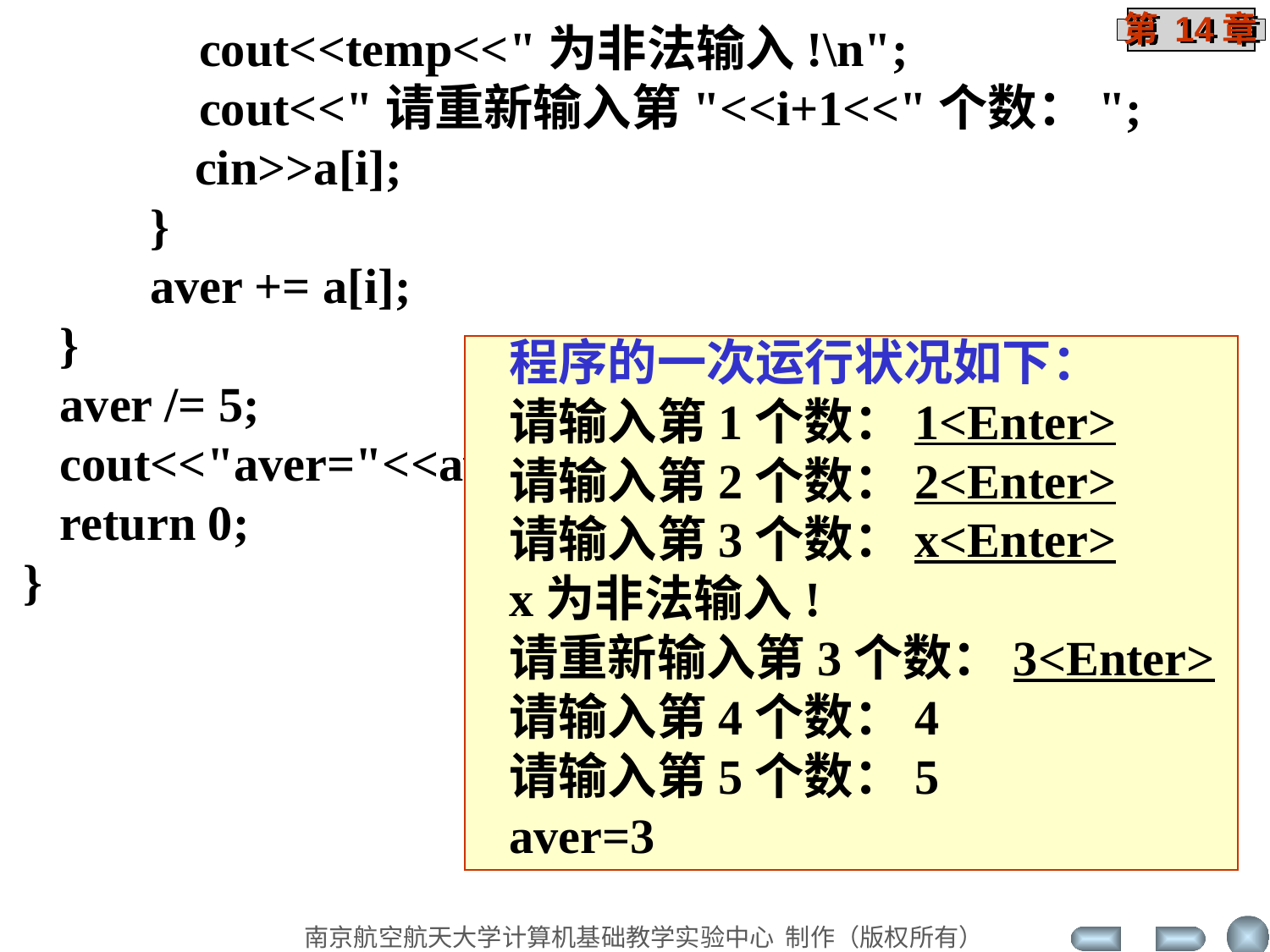

cout<<temp<<"为非法输入!\n";
	    cout<<"请重新输入第"<<i+1<<"个数：";
              cin>>a[i];
	}
	aver += a[i];
   }
   aver /= 5;
   cout<<"aver="<<aver<<endl;
   return 0;
}
程序的一次运行状况如下：
请输入第1个数：1<Enter>
请输入第2个数：2<Enter>
请输入第3个数：x<Enter>
x为非法输入!
请重新输入第3个数：3<Enter>
请输入第4个数：4
请输入第5个数：5
aver=3